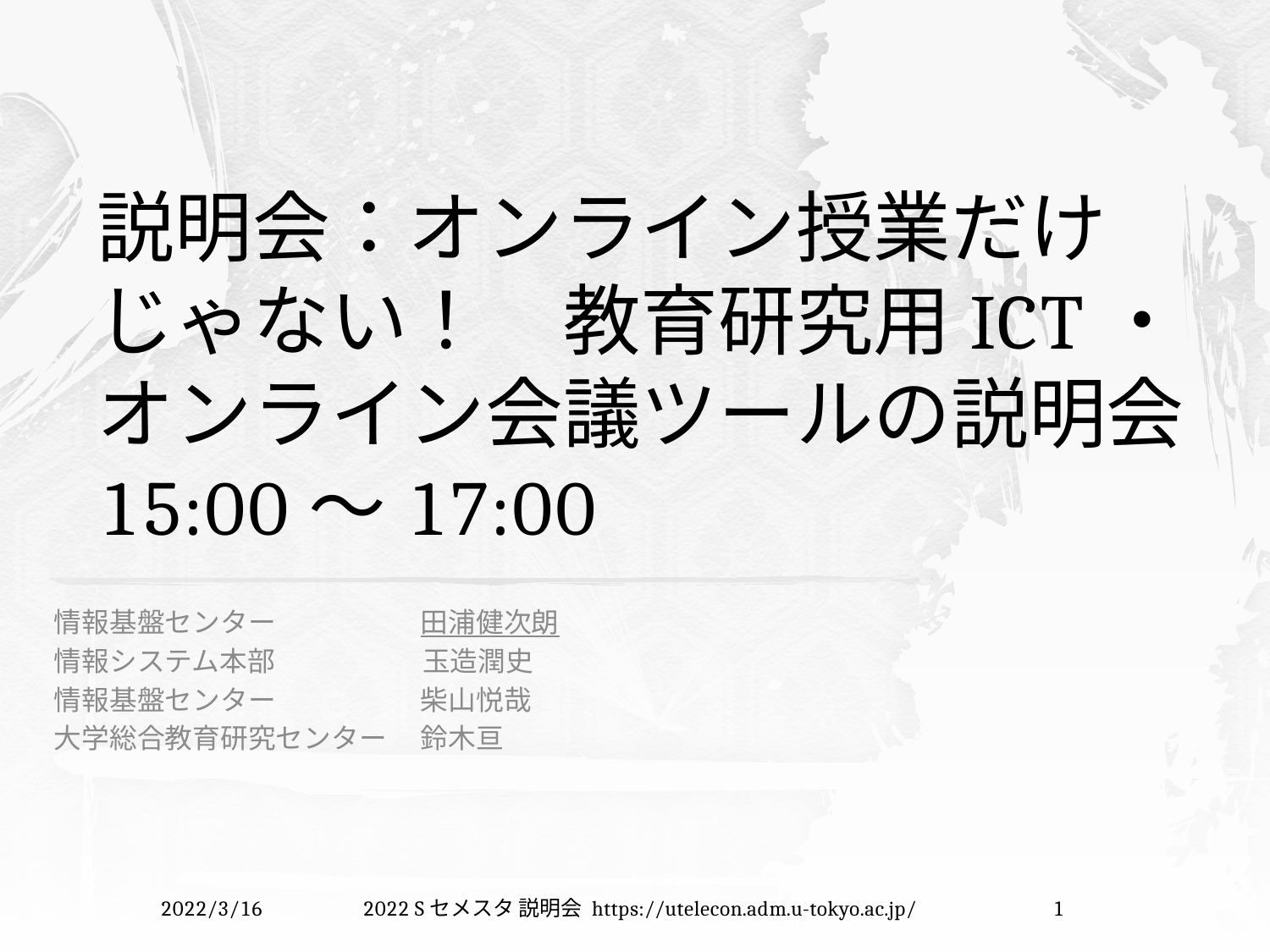

# 説明会：オンライン授業だけじゃない！　教育研究用ICT・オンライン会議ツールの説明会 15:00～17:00
情報基盤センター 　　　　　田浦健次朗
情報システム本部                        玉造潤史
情報基盤センター 　　　　　柴山悦哉
大学総合教育研究センター 　鈴木亘

2022/3/16
2022 Sセメスタ 説明会 https://utelecon.adm.u-tokyo.ac.jp/
1